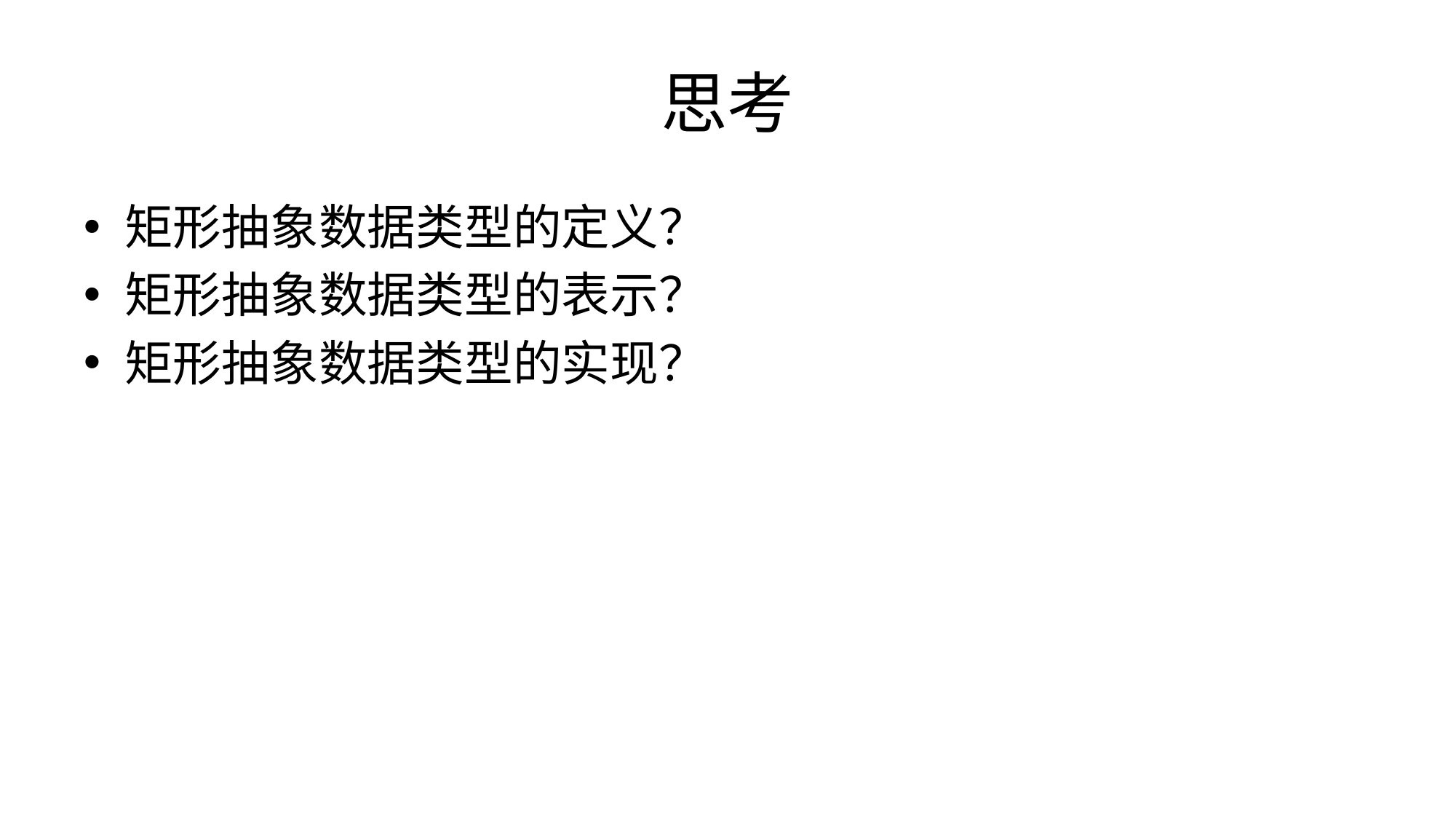

# 思考
矩形抽象数据类型的定义？
矩形抽象数据类型的表示？
矩形抽象数据类型的实现？